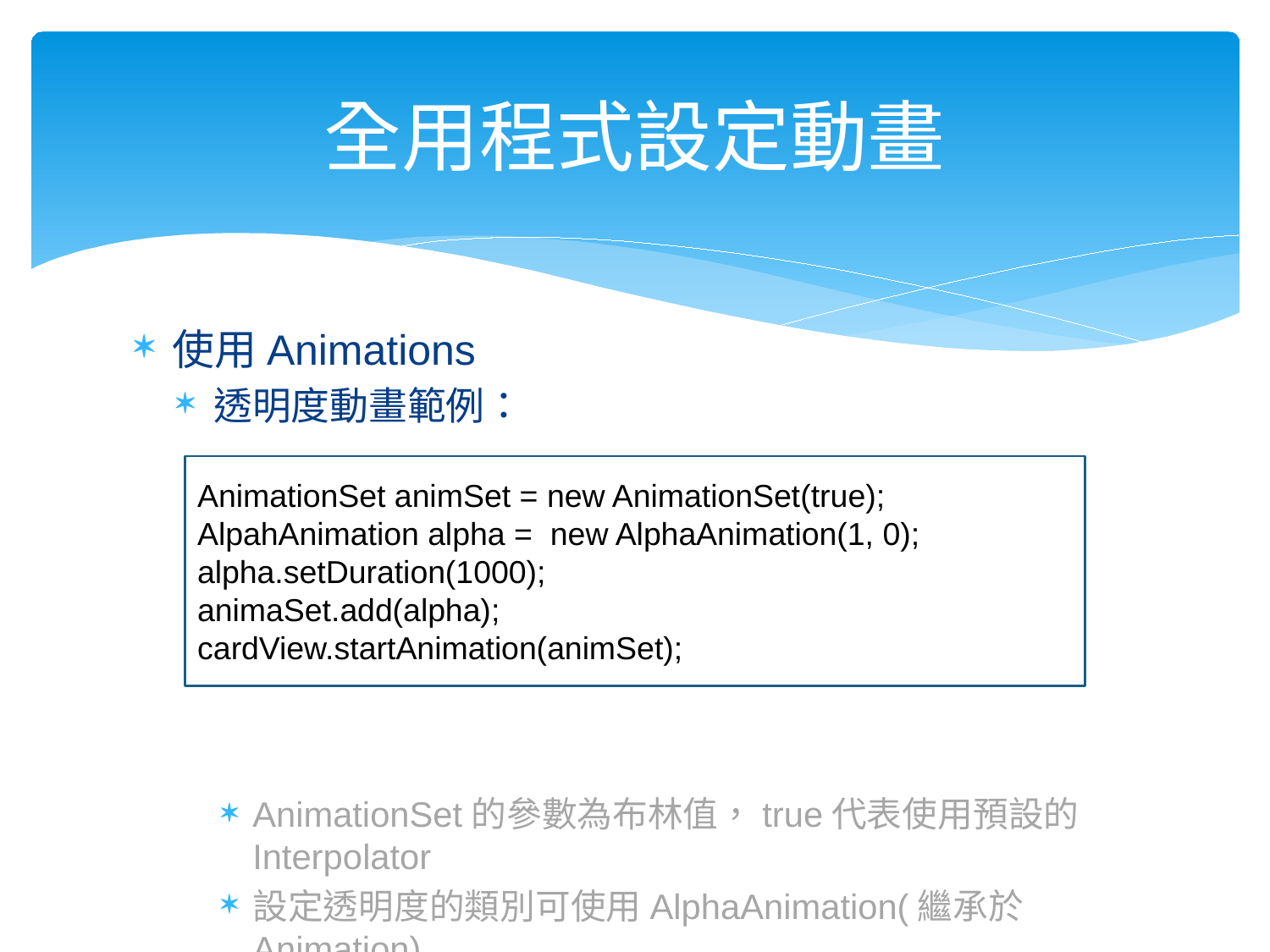

# 全用程式設定動畫
使用Animations
透明度動畫範例：

AnimationSet的參數為布林值，true代表使用預設的Interpolator
設定透明度的類別可使用AlphaAnimation(繼承於Animation)
AnimationSet animSet = new AnimationSet(true);
AlpahAnimation alpha =  new AlphaAnimation(1, 0);
alpha.setDuration(1000);
animaSet.add(alpha);
cardView.startAnimation(animSet);